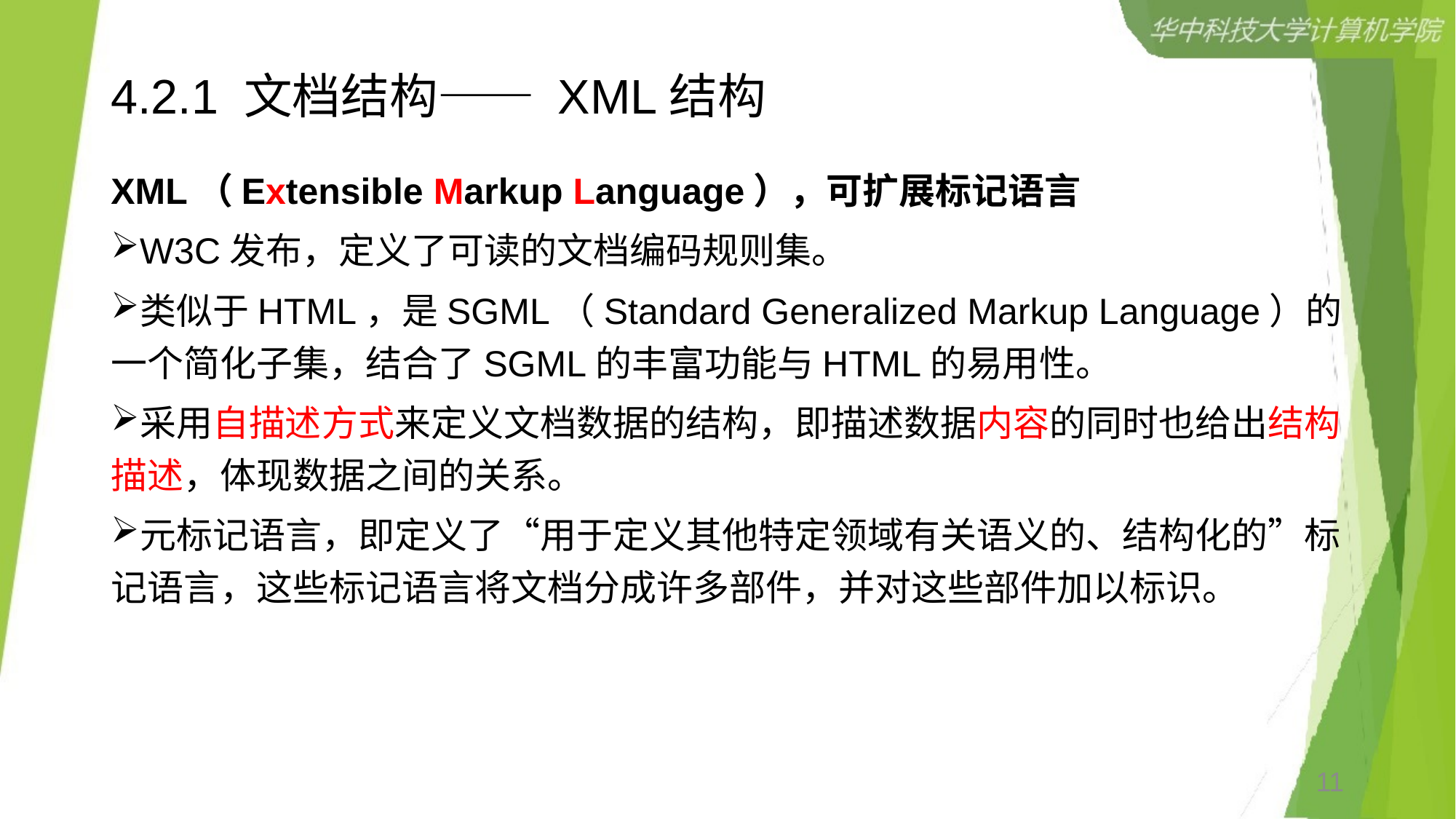

# 4.2.1 文档结构—— XML结构
XML（Extensible Markup Language），可扩展标记语言
W3C发布，定义了可读的文档编码规则集。
类似于HTML，是SGML（Standard Generalized Markup Language）的一个简化子集，结合了SGML的丰富功能与HTML的易用性。
采用自描述方式来定义文档数据的结构，即描述数据内容的同时也给出结构描述，体现数据之间的关系。
元标记语言，即定义了“用于定义其他特定领域有关语义的、结构化的”标记语言，这些标记语言将文档分成许多部件，并对这些部件加以标识。
11